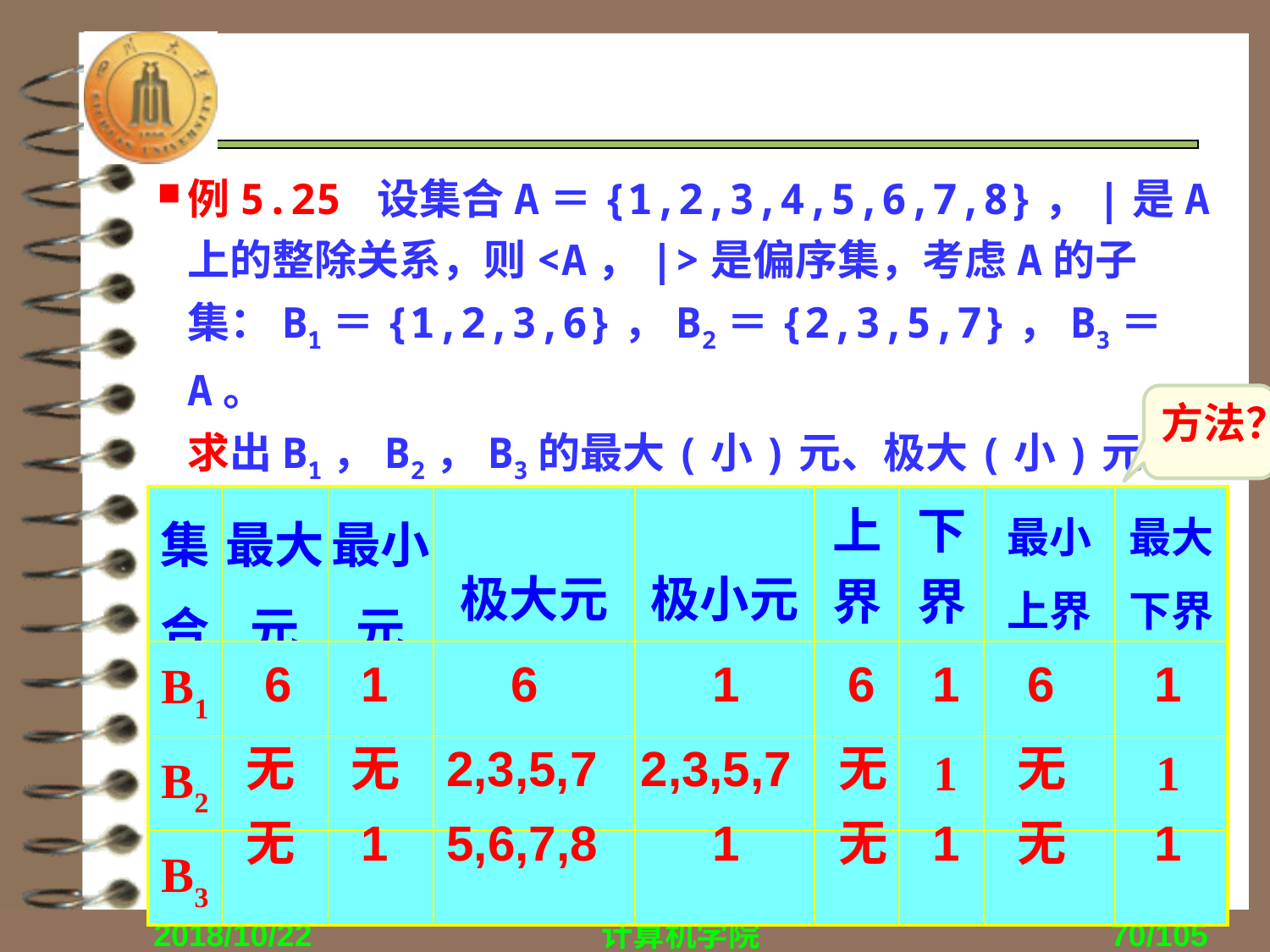

例5.25 设集合A＝{1,2,3,4,5,6,7,8}，|是A上的整除关系，则<A，|>是偏序集，考虑A的子集：B1＝{1,2,3,6}，B2＝{2,3,5,7}，B3＝A。
求出B1，B2，B3的最大(小)元、极大(小)元、上(下)界、最小上界、最大下界。
方法？
| 集合 | 最大元 | 最小元 | 极大元 | 极小元 | 上界 | 下界 | 最小 上界 | 最大下界 |
| --- | --- | --- | --- | --- | --- | --- | --- | --- |
| B1 |  |  |  |  |  |  |  |  |
| B2 |  |  |  |  |  |  |  |  |
| B3 |  |  |  |  |  |  |  |  |
6
1
6
1
6
1
6
1
无
无
2,3,5,7
2,3,5,7
无
无
1
1
无
1
5,6,7,8
1
无
1
无
1
2018/10/22
计算机学院
70/105